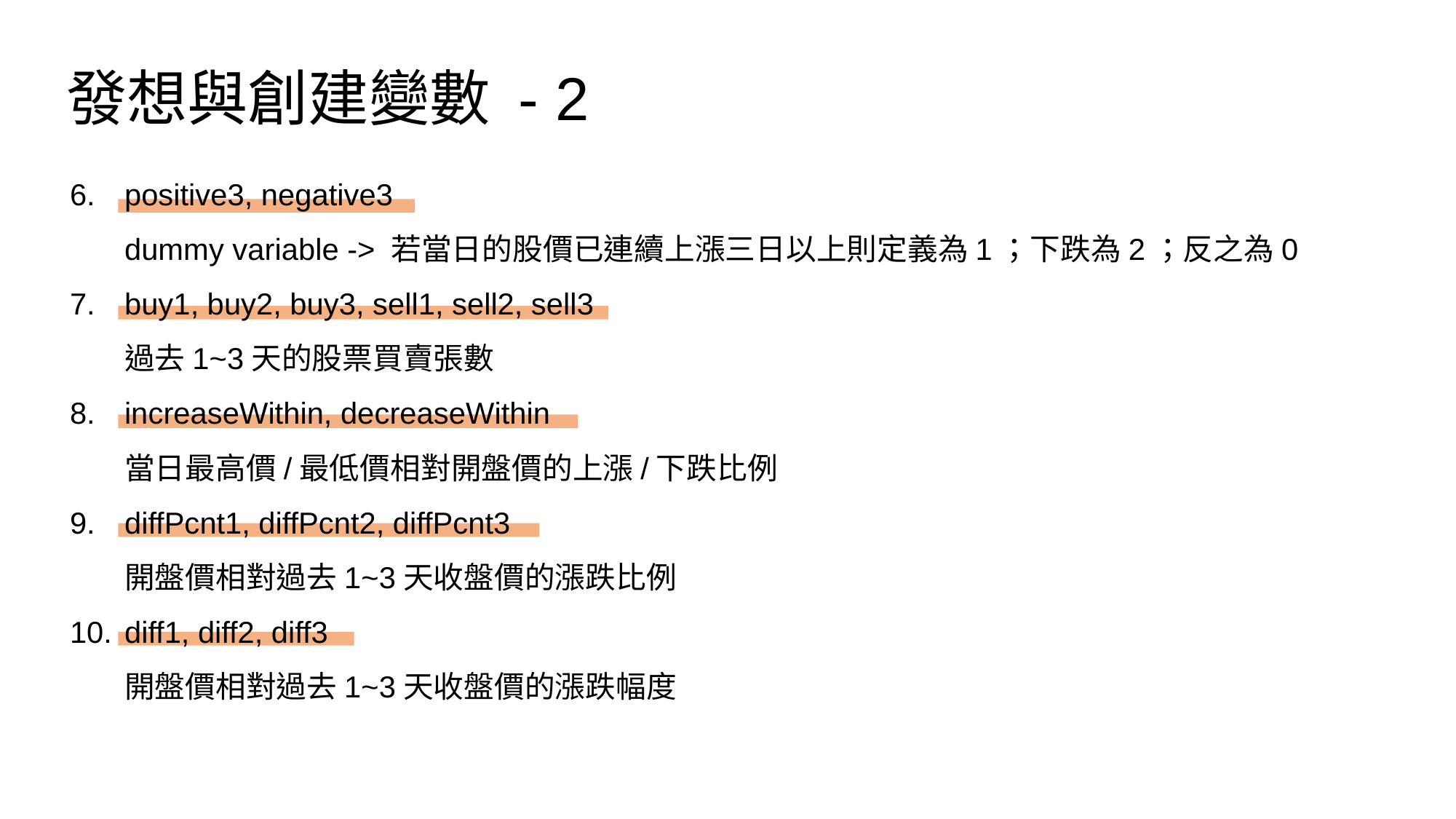

發想與創建變數 - 2
positive3, negative3
dummy variable -> 若當日的股價已連續上漲三日以上則定義為1；下跌為2；反之為0
buy1, buy2, buy3, sell1, sell2, sell3
過去1~3天的股票買賣張數
increaseWithin, decreaseWithin
當日最高價/最低價相對開盤價的上漲/下跌比例
diffPcnt1, diffPcnt2, diffPcnt3
開盤價相對過去1~3天收盤價的漲跌比例
diff1, diff2, diff3
開盤價相對過去1~3天收盤價的漲跌幅度